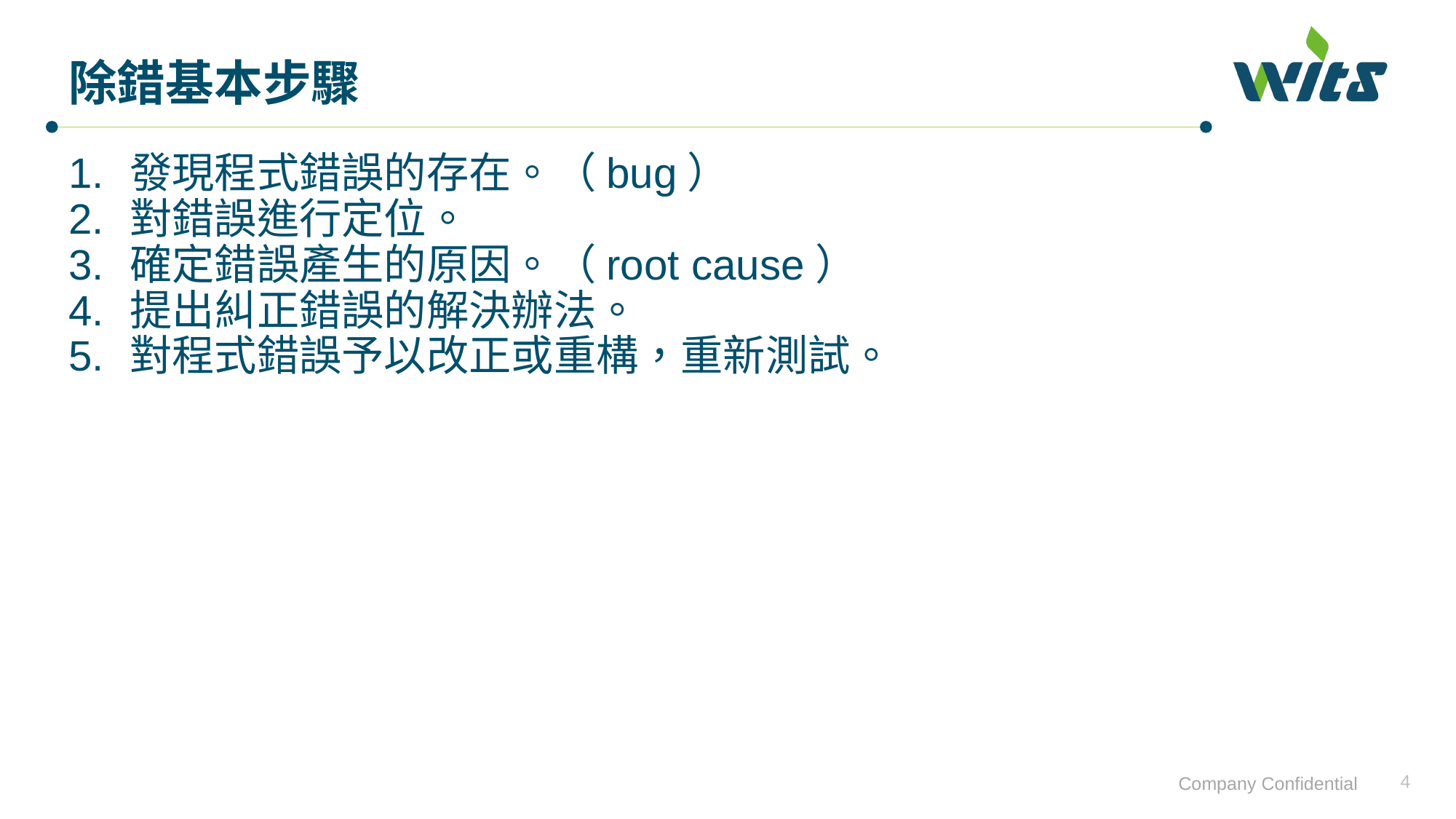

# 除錯基本步驟
發現程式錯誤的存在。（bug）
對錯誤進行定位。
確定錯誤產生的原因。（root cause）
提出糾正錯誤的解決辦法。
對程式錯誤予以改正或重構，重新測試。

4